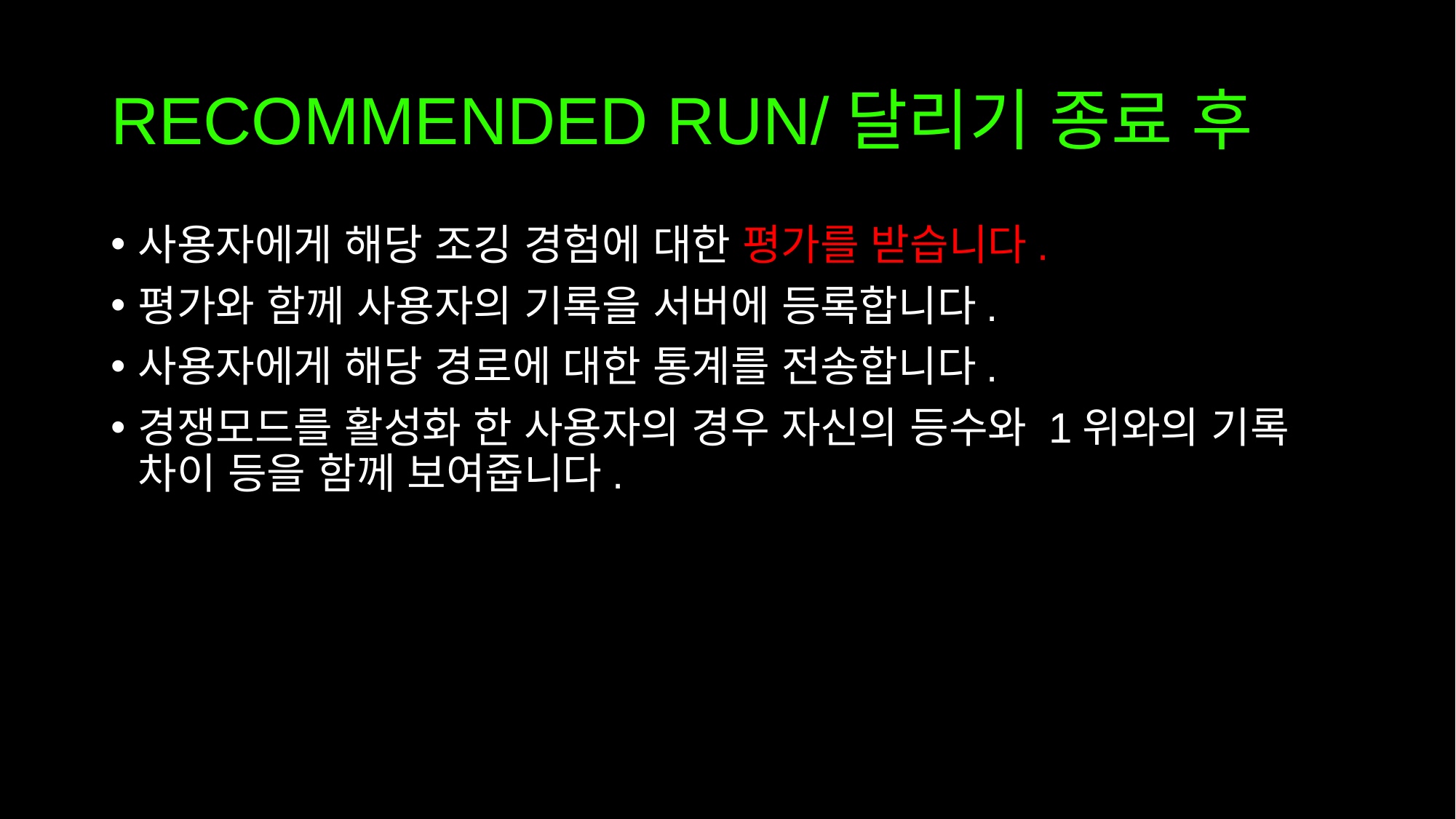

# RECOMMENDED RUN/달리기 종료 후
사용자에게 해당 조깅 경험에 대한 평가를 받습니다.
평가와 함께 사용자의 기록을 서버에 등록합니다.
사용자에게 해당 경로에 대한 통계를 전송합니다.
경쟁모드를 활성화 한 사용자의 경우 자신의 등수와 1위와의 기록 차이 등을 함께 보여줍니다.